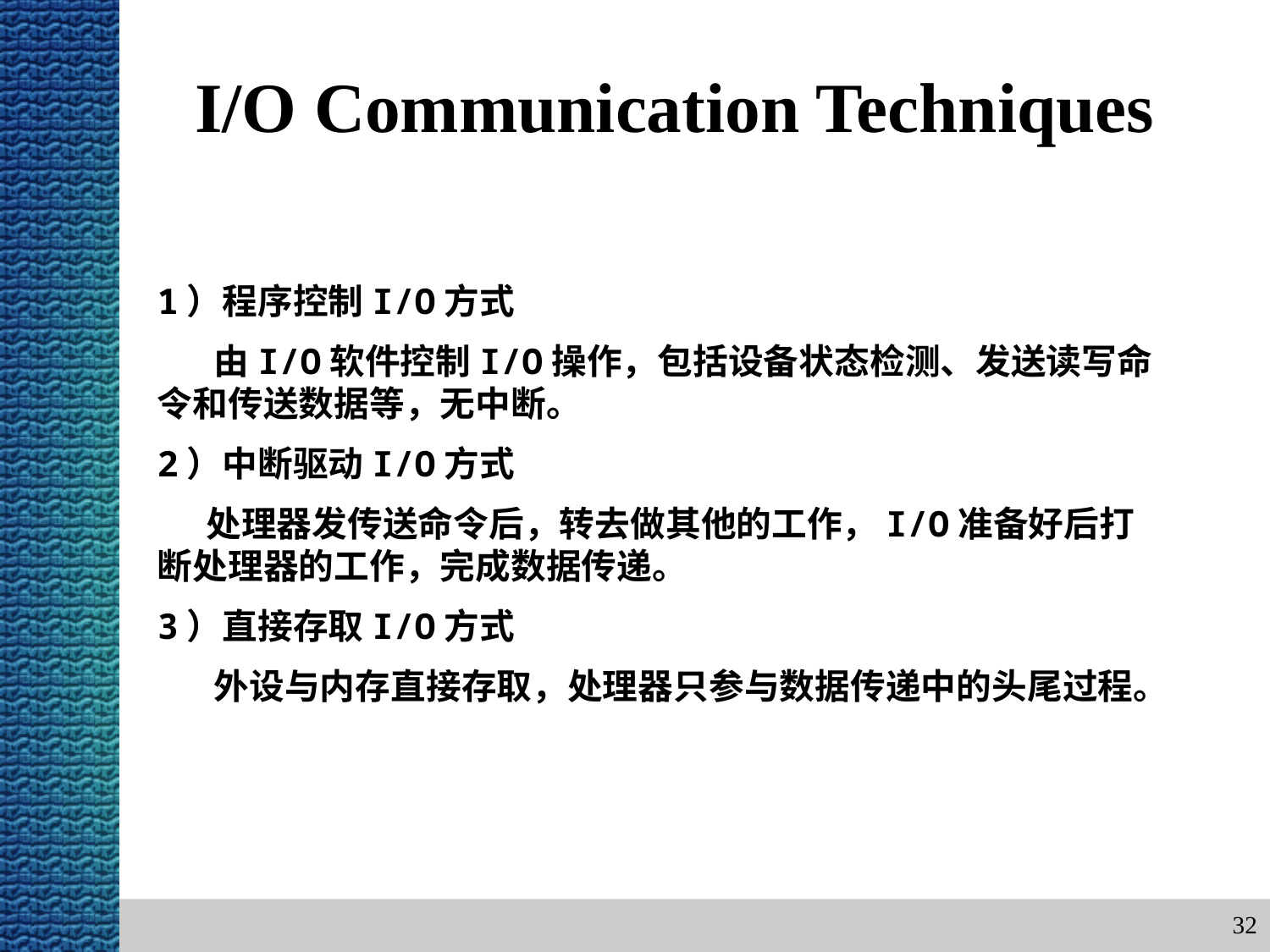

I/O Communication Techniques

1）程序控制I/O方式
      由I/O软件控制I/O操作，包括设备状态检测、发送读写命令和传送数据等，无中断。
2）中断驱动I/O方式
     处理器发传送命令后，转去做其他的工作，I/O准备好后打断处理器的工作，完成数据传递。
3）直接存取I/O方式
      外设与内存直接存取，处理器只参与数据传递中的头尾过程。
32